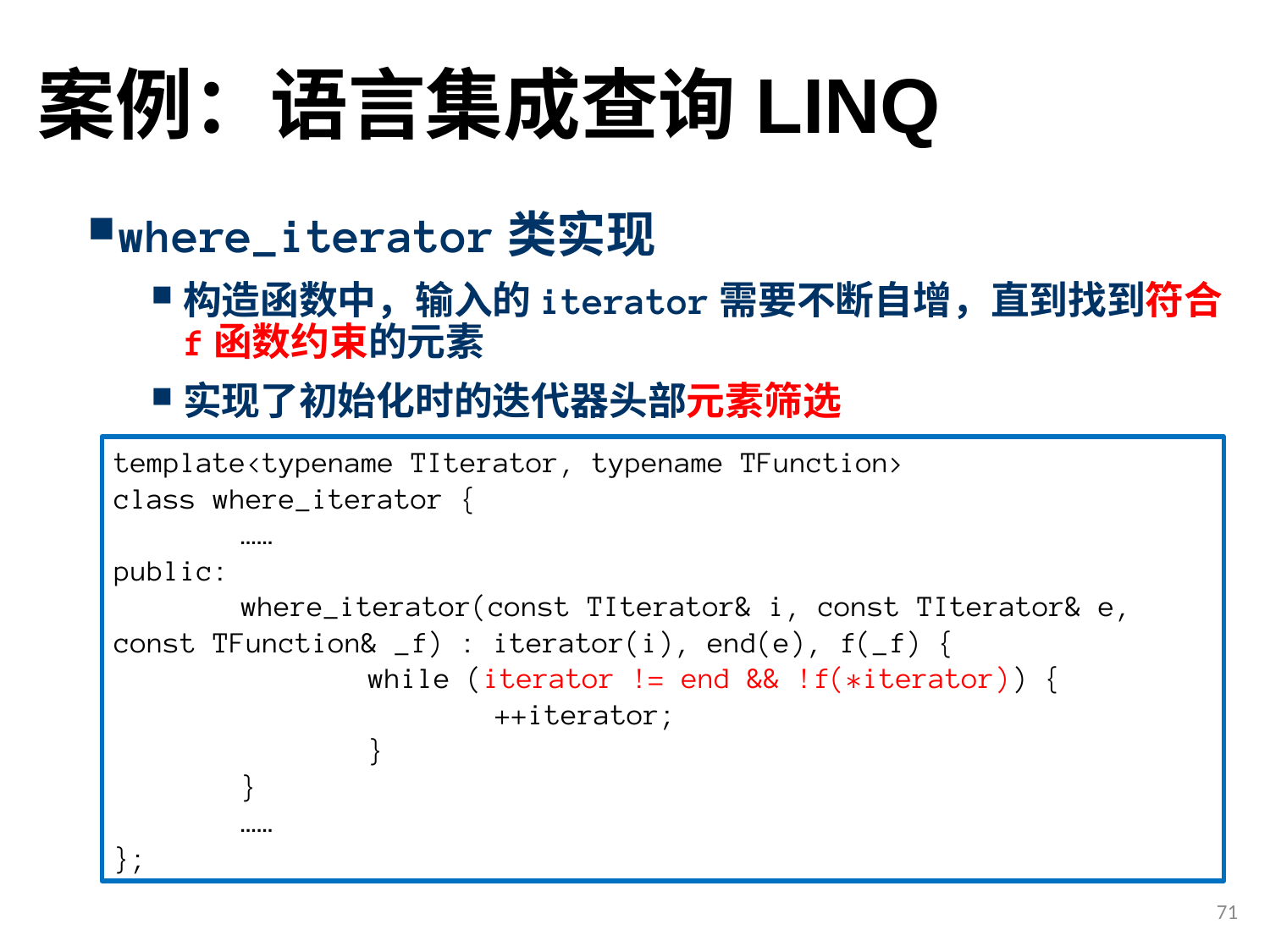

# 案例：语言集成查询LINQ
where_iterator类实现
构造函数中，输入的iterator需要不断自增，直到找到符合f函数约束的元素
实现了初始化时的迭代器头部元素筛选
template<typename TIterator, typename TFunction>
class where_iterator {
	……
public:
	where_iterator(const TIterator& i, const TIterator& e, const TFunction& _f) : iterator(i), end(e), f(_f) {
		while (iterator != end && !f(*iterator)) {
			++iterator;
		}
	}
	……
};
71